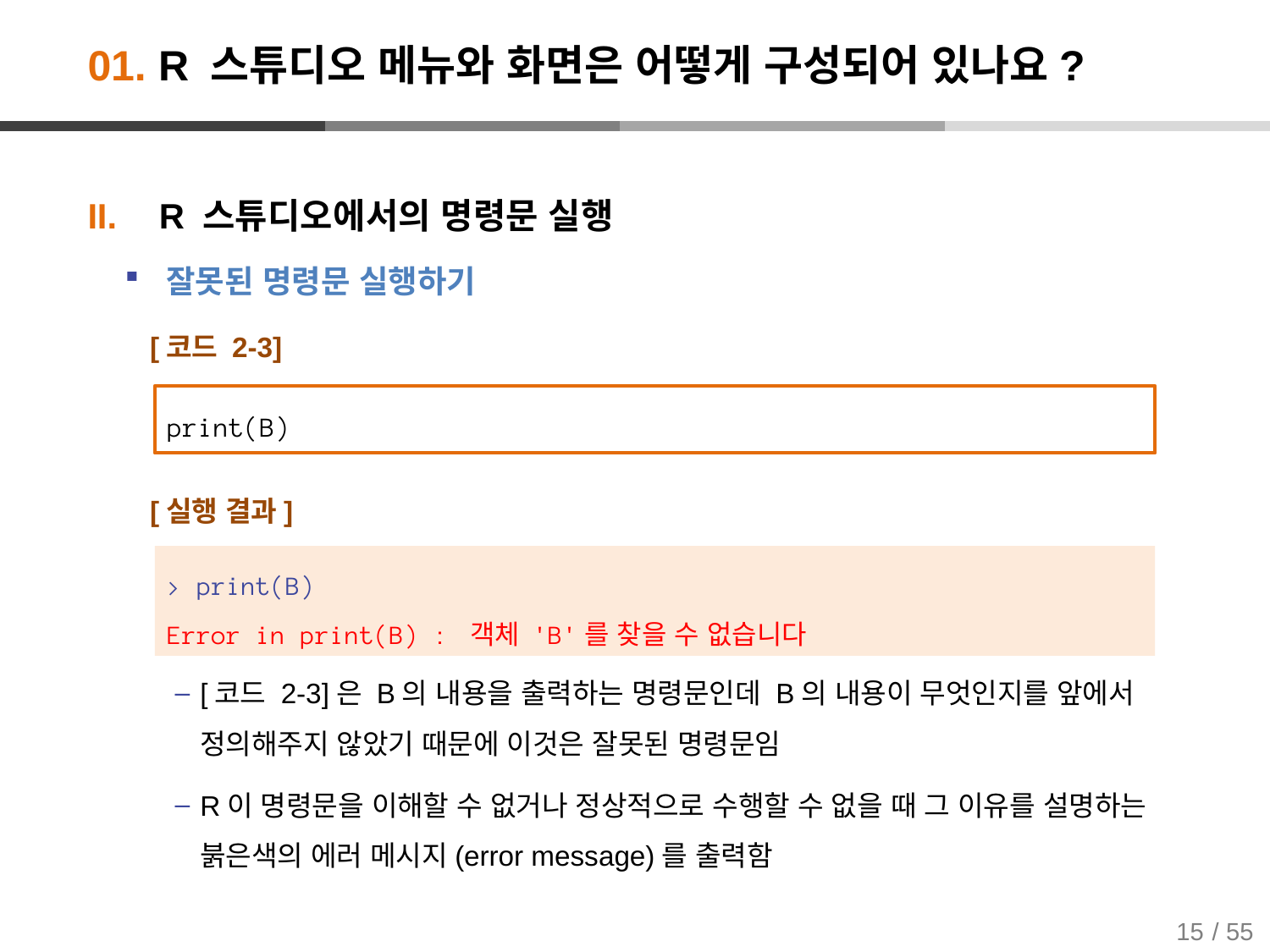

# 01. R 스튜디오 메뉴와 화면은 어떻게 구성되어 있나요?
R 스튜디오에서의 명령문 실행
 잘못된 명령문 실행하기
[코드 2-3]

[실행 결과]

[코드 2-3]은 B의 내용을 출력하는 명령문인데 B의 내용이 무엇인지를 앞에서 정의해주지 않았기 때문에 이것은 잘못된 명령문임
R이 명령문을 이해할 수 없거나 정상적으로 수행할 수 없을 때 그 이유를 설명하는 붉은색의 에러 메시지(error message)를 출력함
print(B)
> print(B)
Error in print(B) : 객체 'B'를 찾을 수 없습니다